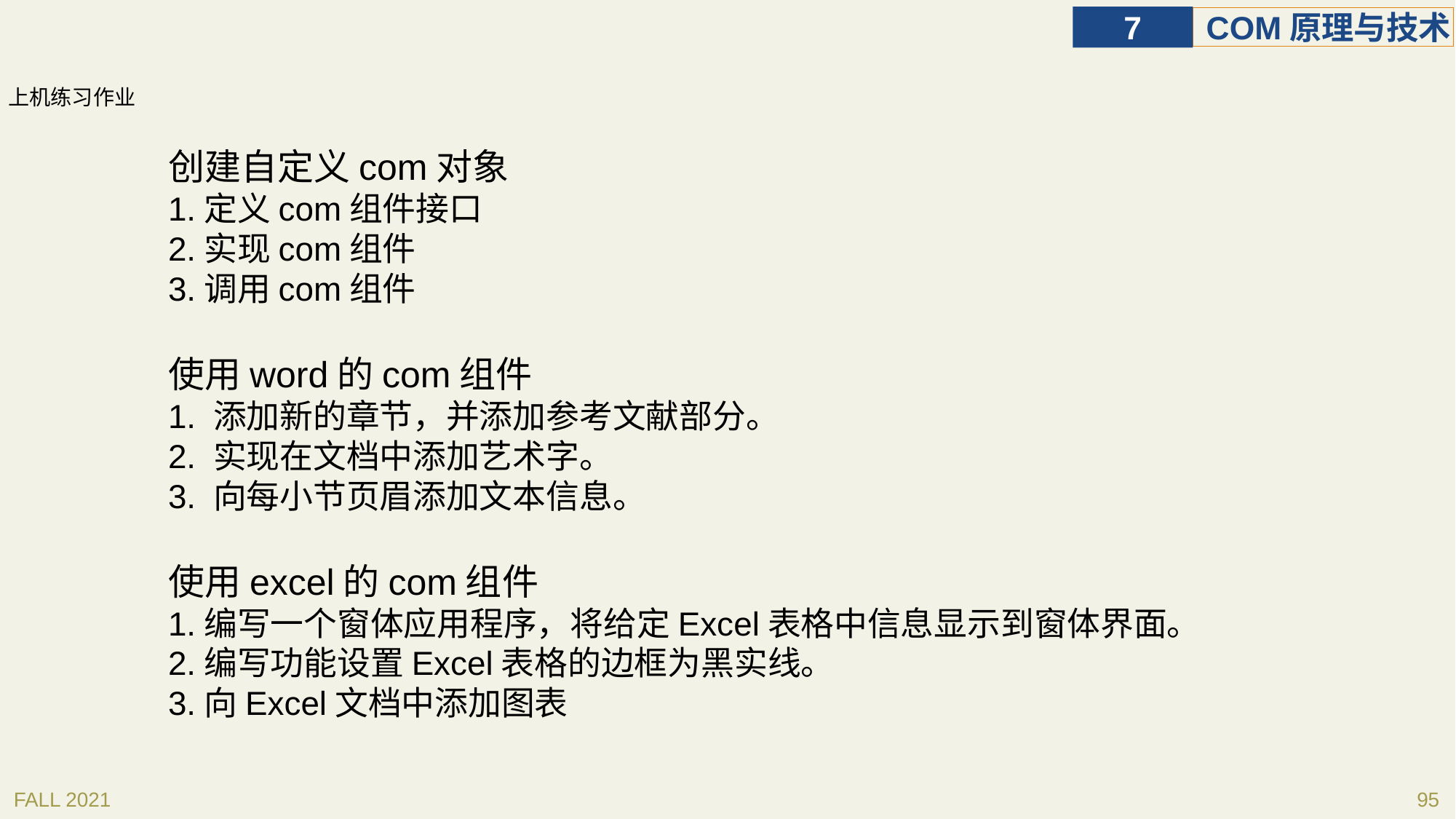

上机练习作业
创建自定义com对象
1.定义com组件接口
2.实现com组件
3.调用com组件

使用word的com组件
1. 添加新的章节，并添加参考文献部分。
2. 实现在文档中添加艺术字。
3. 向每小节页眉添加文本信息。

使用excel的com组件
1.编写一个窗体应用程序，将给定Excel表格中信息显示到窗体界面。
2.编写功能设置Excel表格的边框为黑实线。
3.向Excel文档中添加图表